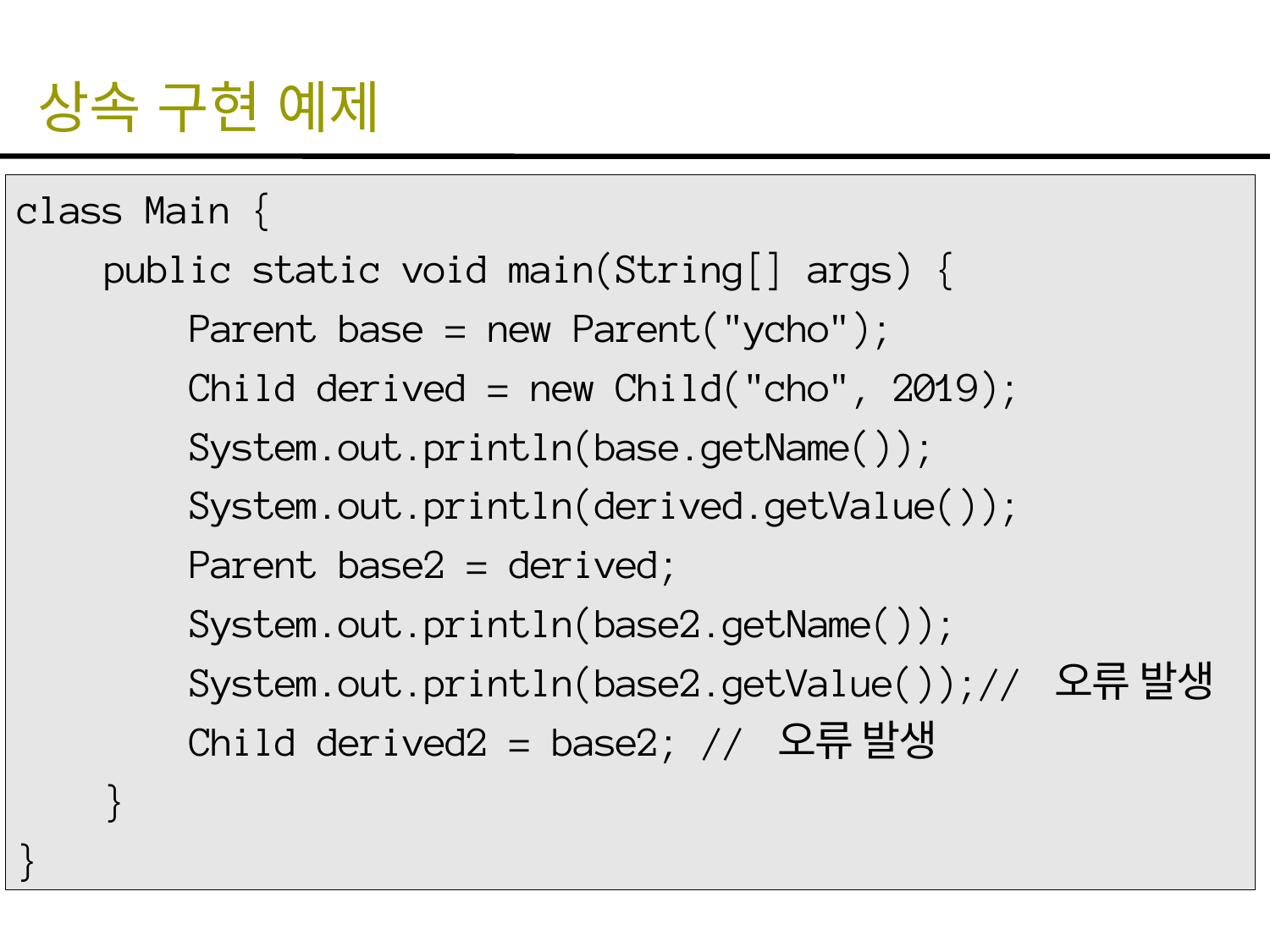

# 상속 구현 예제
class Main {
    public static void main(String[] args) {
        Parent base = new Parent("ycho");
        Child derived = new Child("cho", 2019);
        System.out.println(base.getName());
        System.out.println(derived.getValue());
        Parent base2 = derived;
        System.out.println(base2.getName());
        System.out.println(base2.getValue());// 오류 발생
        Child derived2 = base2; // 오류 발생
    }
}